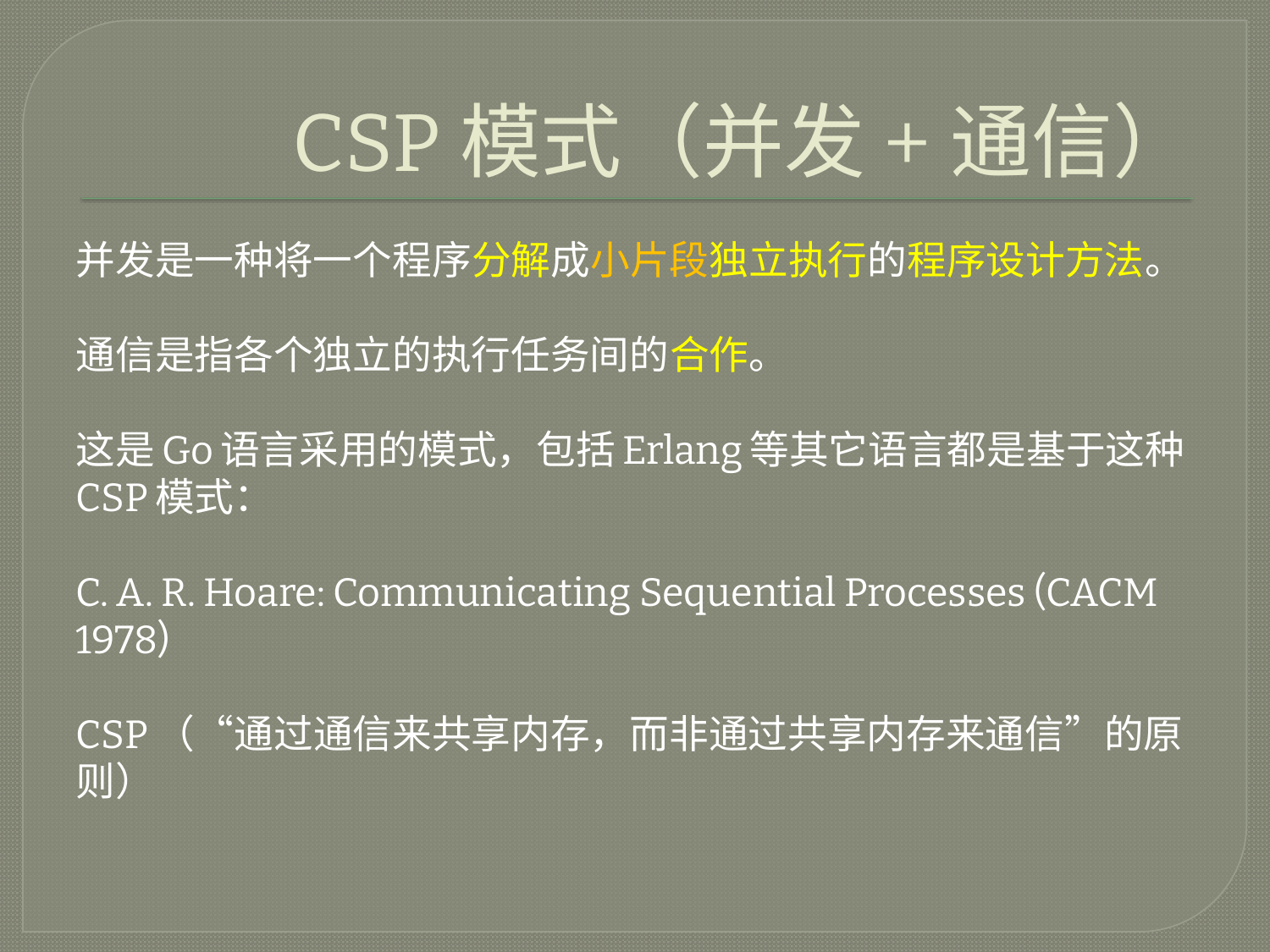

# CSP模式（并发+通信）
并发是一种将一个程序分解成小片段独立执行的程序设计方法。
通信是指各个独立的执行任务间的合作。
这是Go语言采用的模式，包括Erlang等其它语言都是基于这种CSP模式：
C. A. R. Hoare: Communicating Sequential Processes (CACM 1978)

CSP（“通过通信来共享内存，而非通过共享内存来通信”的原则）